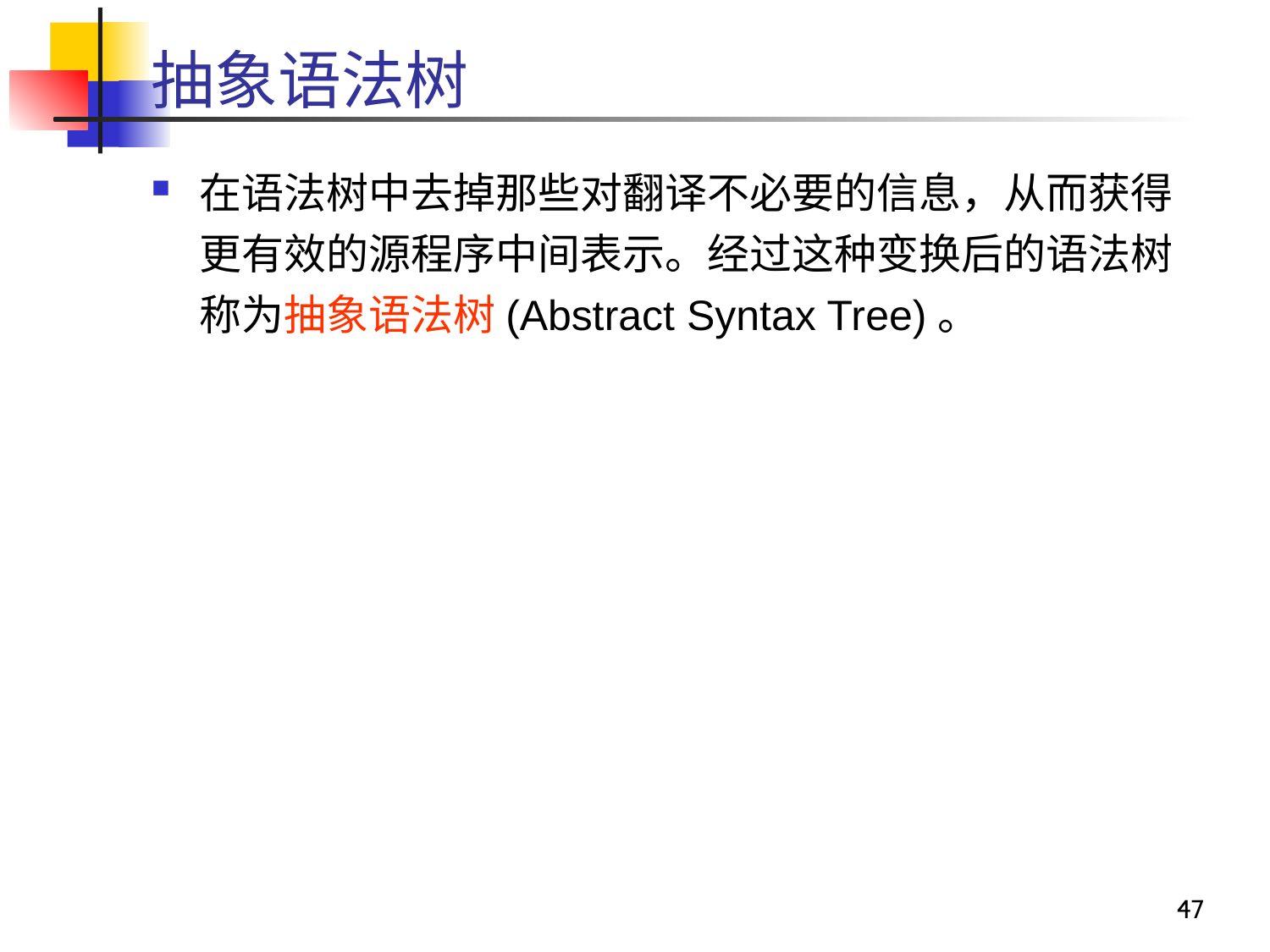

# 抽象语法树
在语法树中去掉那些对翻译不必要的信息，从而获得更有效的源程序中间表示。经过这种变换后的语法树称为抽象语法树(Abstract Syntax Tree)。

47